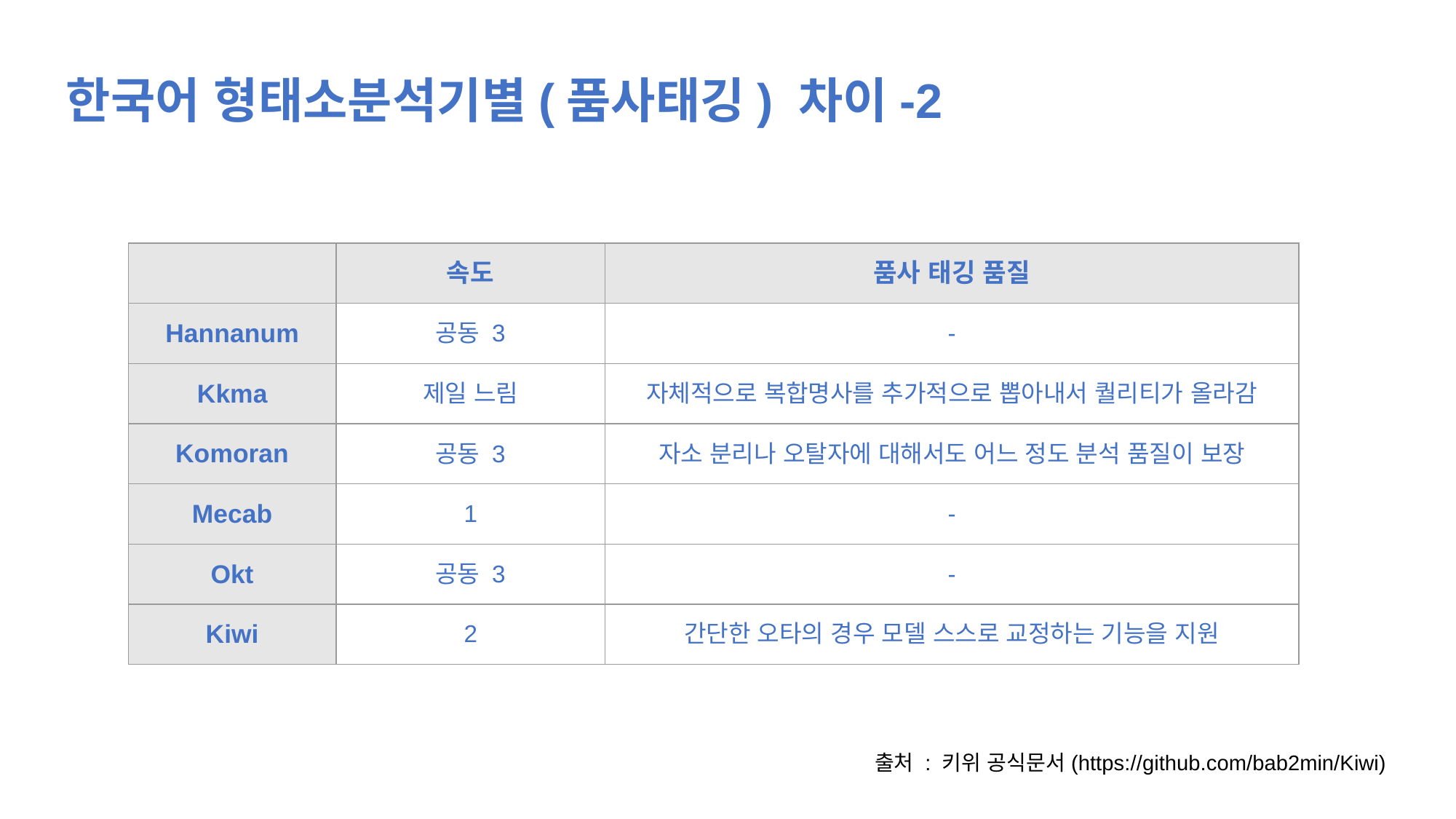

한국어 형태소분석기별(품사태깅) 차이-2
|  | 속도 | 품사 태깅 품질 |
| --- | --- | --- |
| Hannanum | 공동 3 | - |
| Kkma | 제일 느림 | 자체적으로 복합명사를 추가적으로 뽑아내서 퀄리티가 올라감 |
| Komoran | 공동 3 | 자소 분리나 오탈자에 대해서도 어느 정도 분석 품질이 보장 |
| Mecab | 1 | - |
| Okt | 공동 3 | - |
| Kiwi | 2 | 간단한 오타의 경우 모델 스스로 교정하는 기능을 지원 |
출처 : 키위 공식문서(https://github.com/bab2min/Kiwi)